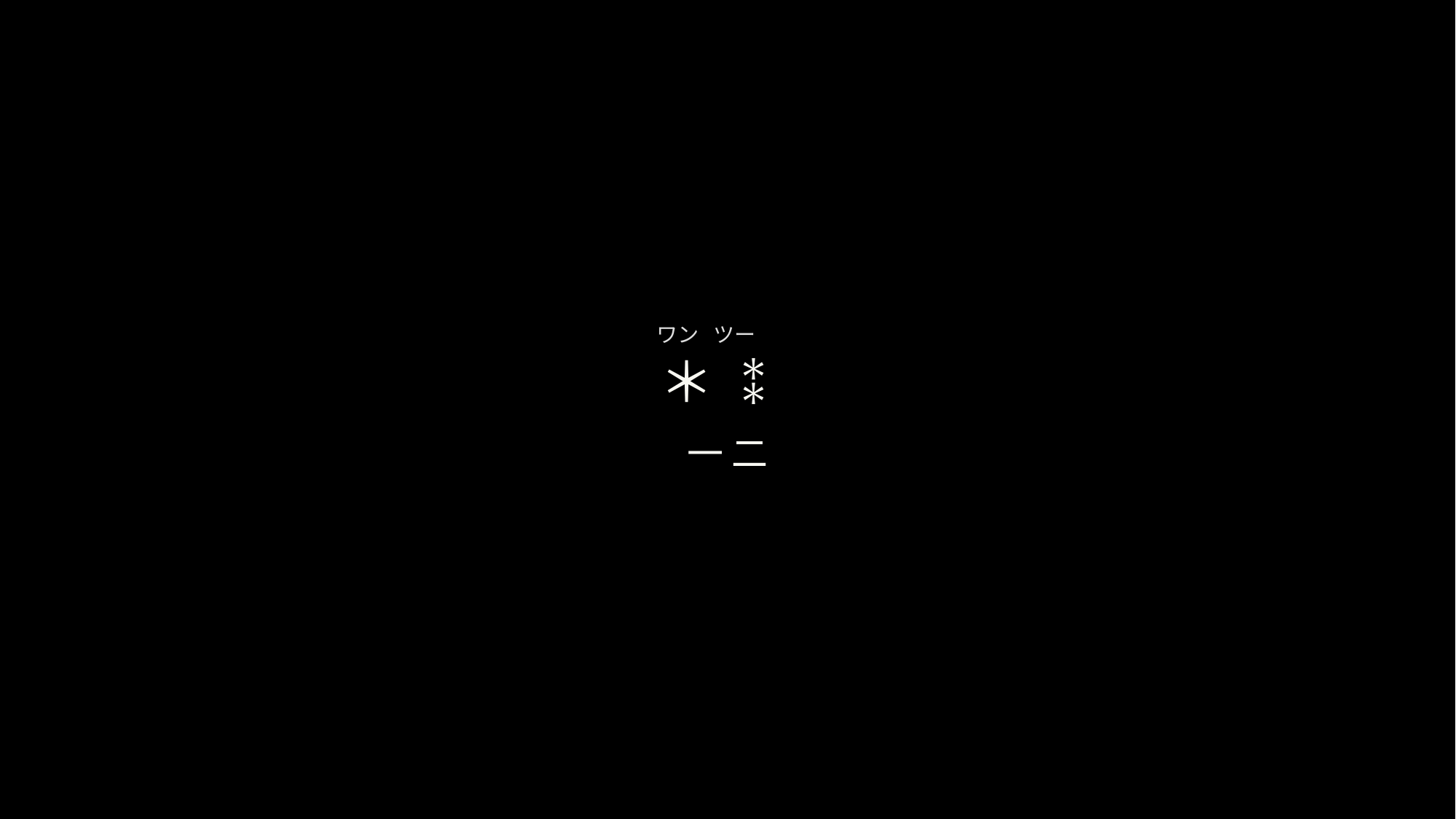

# ＊ ⁑
ワン   ツー
一 二